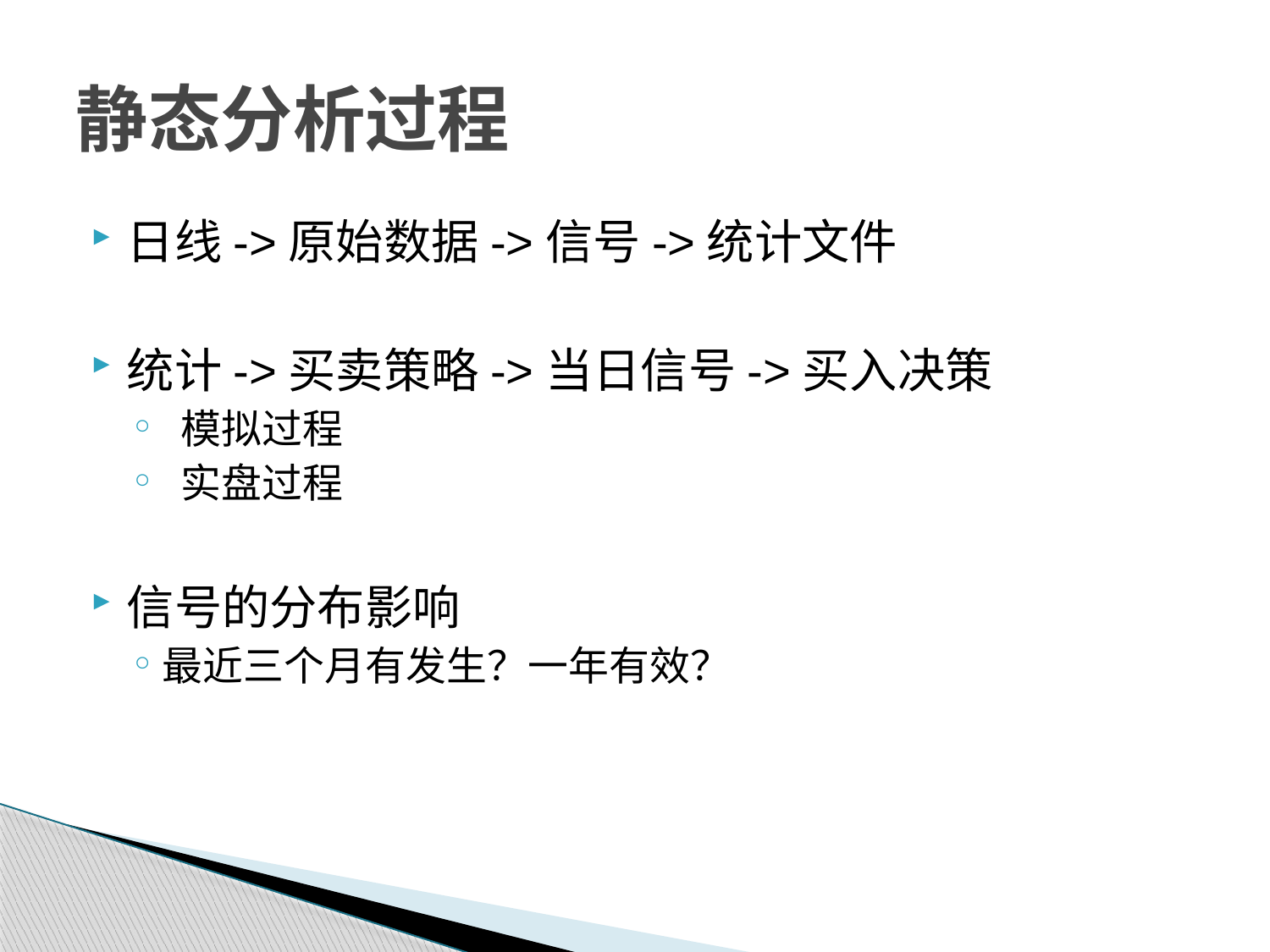

# 静态分析过程
日线->原始数据->信号->统计文件

统计->买卖策略->当日信号->买入决策
 模拟过程
 实盘过程

信号的分布影响
最近三个月有发生？一年有效？